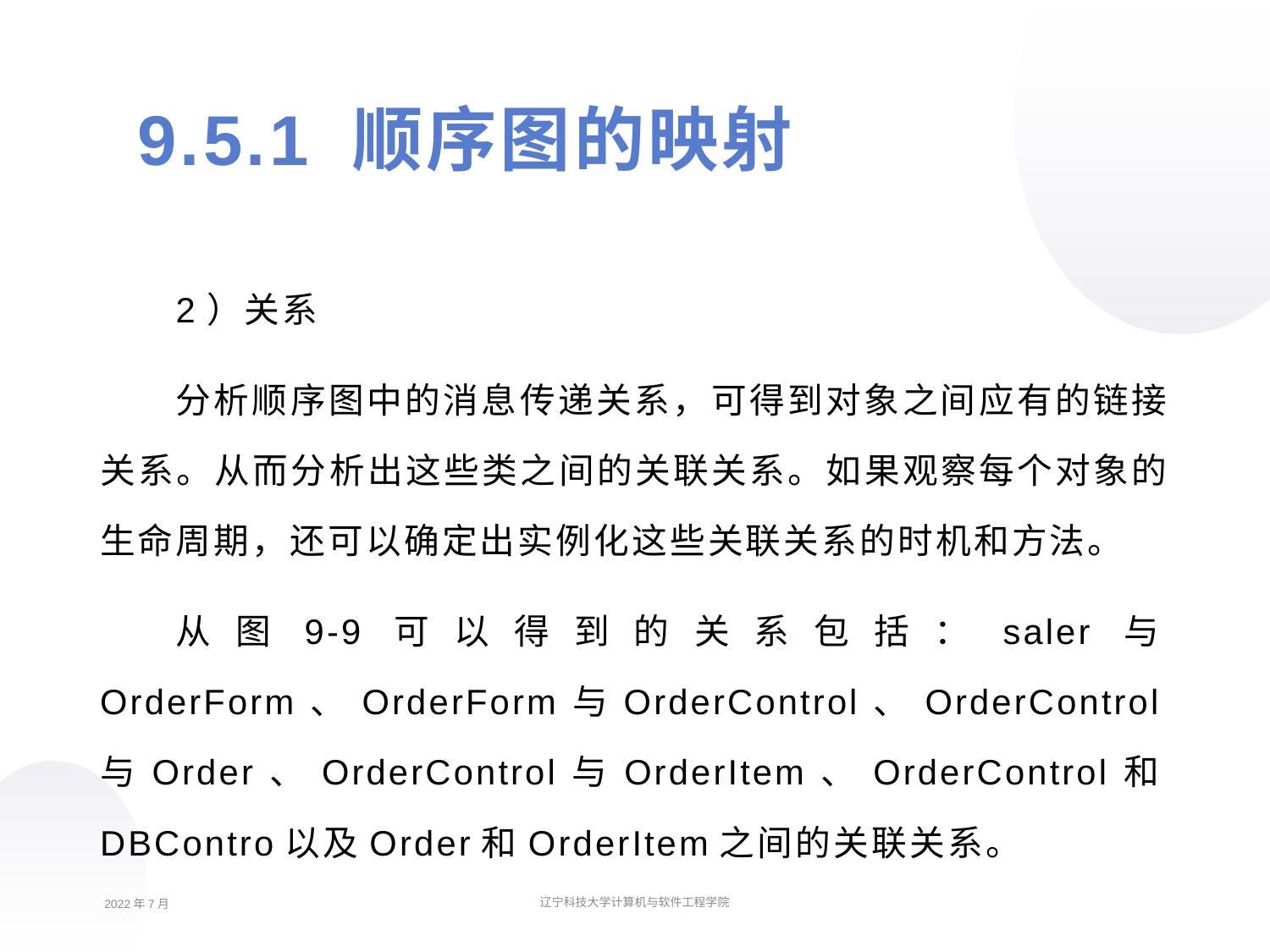

9.5.1 顺序图的映射
2）关系
分析顺序图中的消息传递关系，可得到对象之间应有的链接关系。从而分析出这些类之间的关联关系。如果观察每个对象的生命周期，还可以确定出实例化这些关联关系的时机和方法。
从图9-9可以得到的关系包括：saler与OrderForm、OrderForm与OrderControl、OrderControl与Order、OrderControl与OrderItem、OrderControl和DBContro以及Order和OrderItem之间的关联关系。

2022年7月
辽宁科技大学计算机与软件工程学院
83